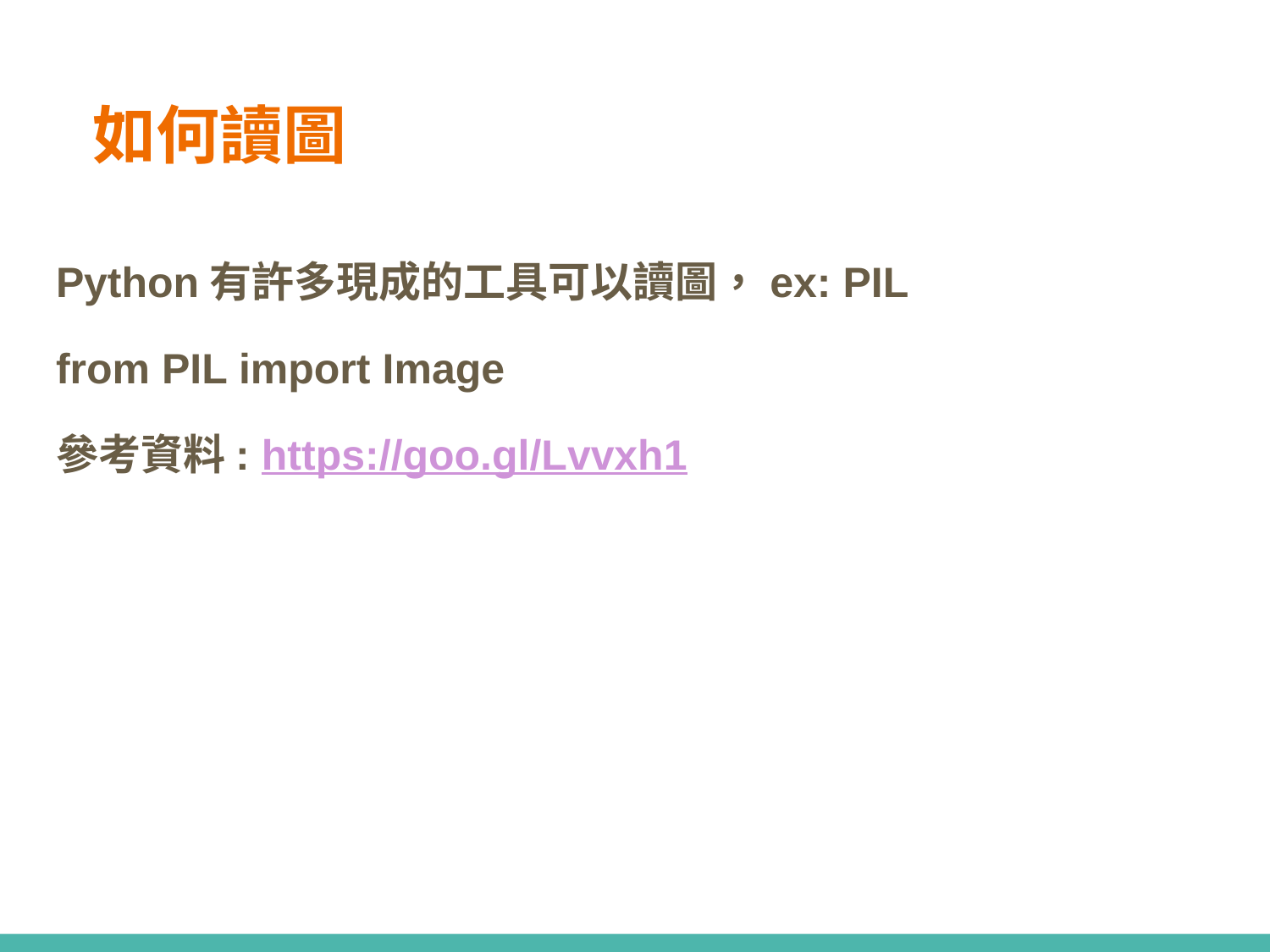

# b如何讀圖
Python有許多現成的工具可以讀圖，ex: PIL
from PIL import Image
參考資料: https://goo.gl/Lvvxh1